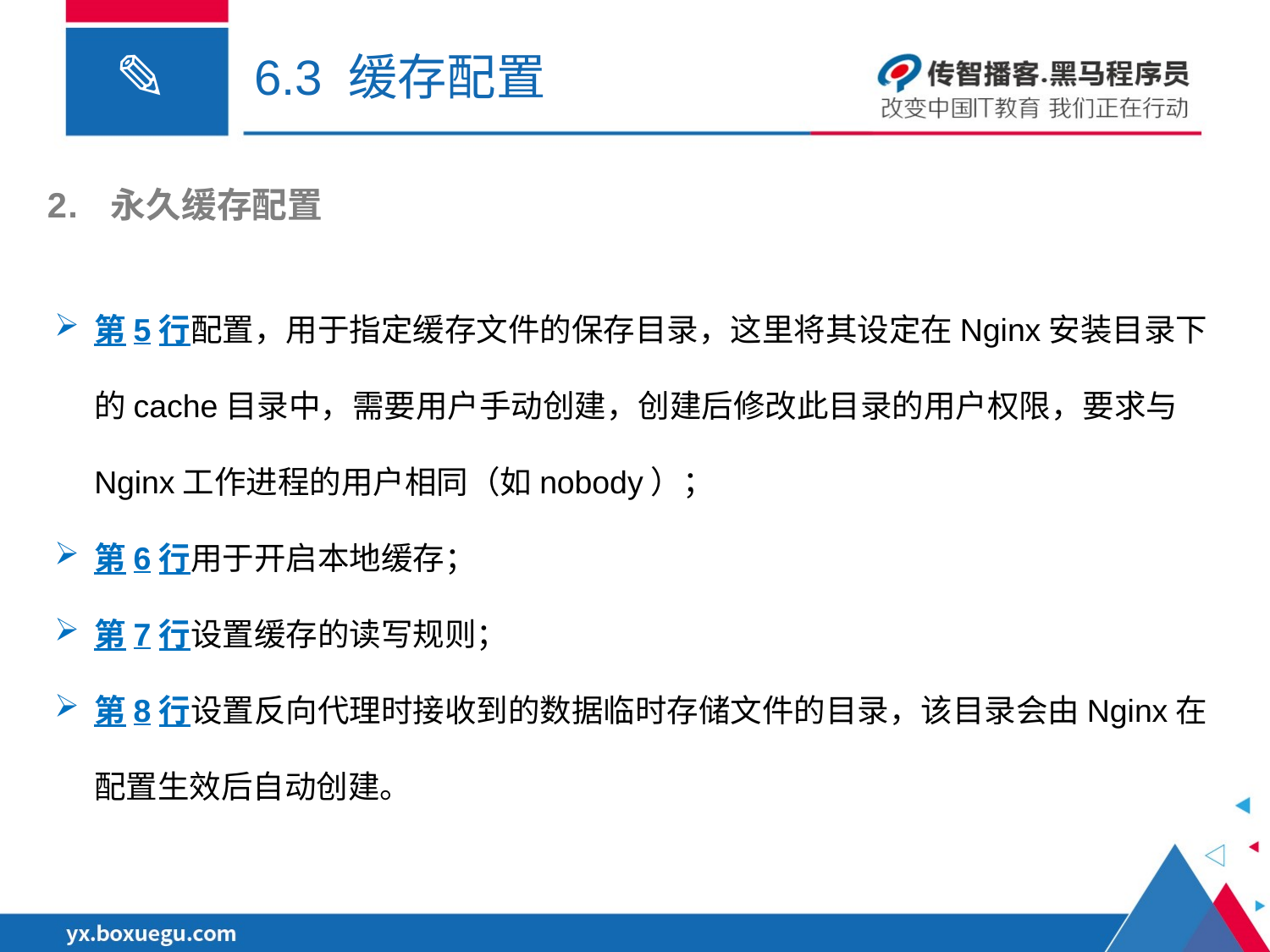

# 6.3 缓存配置
永久缓存配置
第5行配置，用于指定缓存文件的保存目录，这里将其设定在Nginx安装目录下的cache目录中，需要用户手动创建，创建后修改此目录的用户权限，要求与Nginx工作进程的用户相同（如nobody）；
第6行用于开启本地缓存；
第7行设置缓存的读写规则；
第8行设置反向代理时接收到的数据临时存储文件的目录，该目录会由Nginx在配置生效后自动创建。